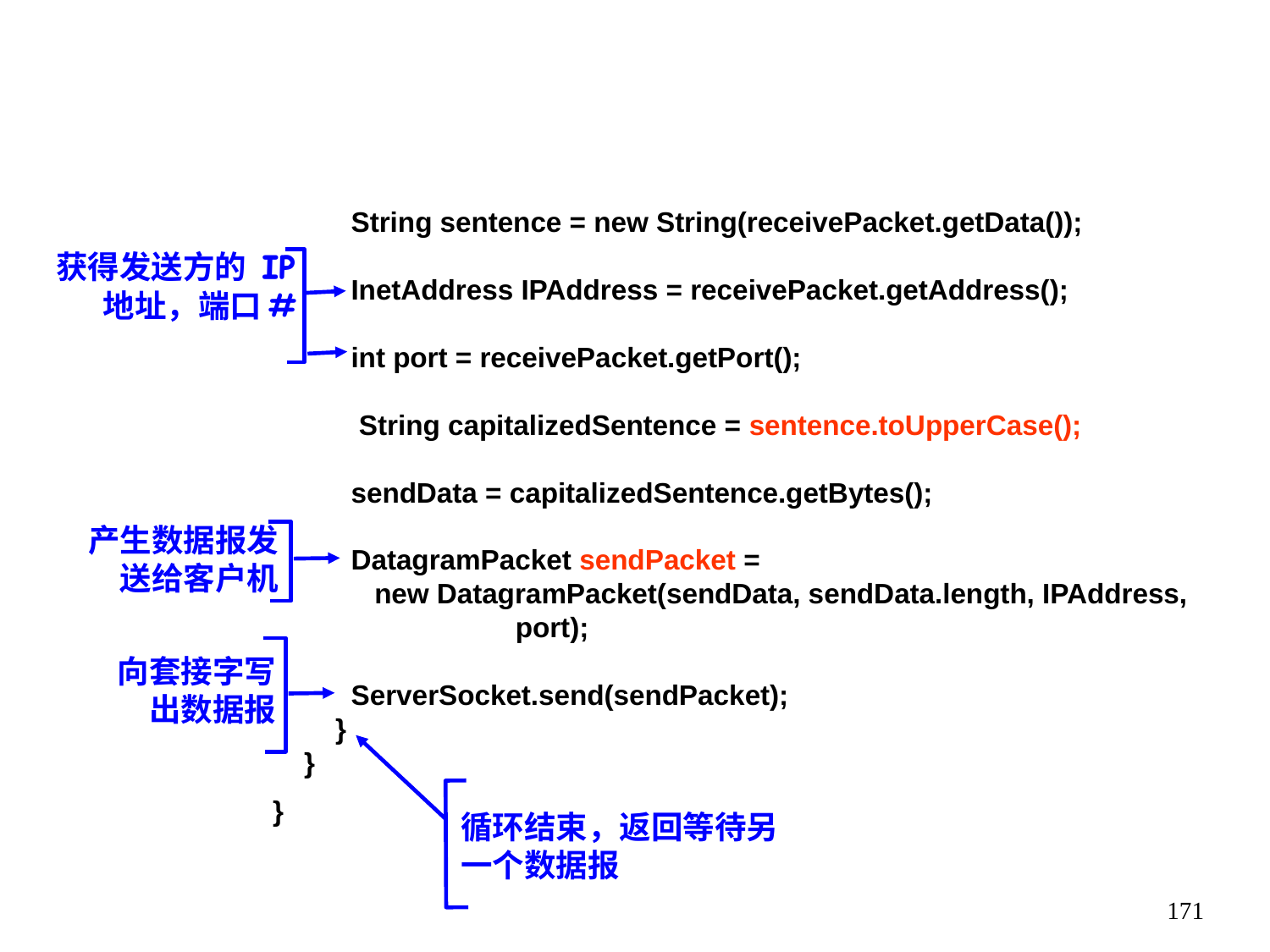

#

          String sentence = new String(receivePacket.getData());

          InetAddress IPAddress = receivePacket.getAddress();

          int port = receivePacket.getPort();

           String capitalizedSentence = sentence.toUpperCase();

          sendData = capitalizedSentence.getBytes();

          DatagramPacket sendPacket =
             new DatagramPacket(sendData, sendData.length, IPAddress,
                               port);

          ServerSocket.send(sendPacket);
        }
    }
}
获得发送方的 IP 地址，端口#

产生数据报发送给客户机

向套接字写出数据报

循环结束，返回等待另一个数据报
171